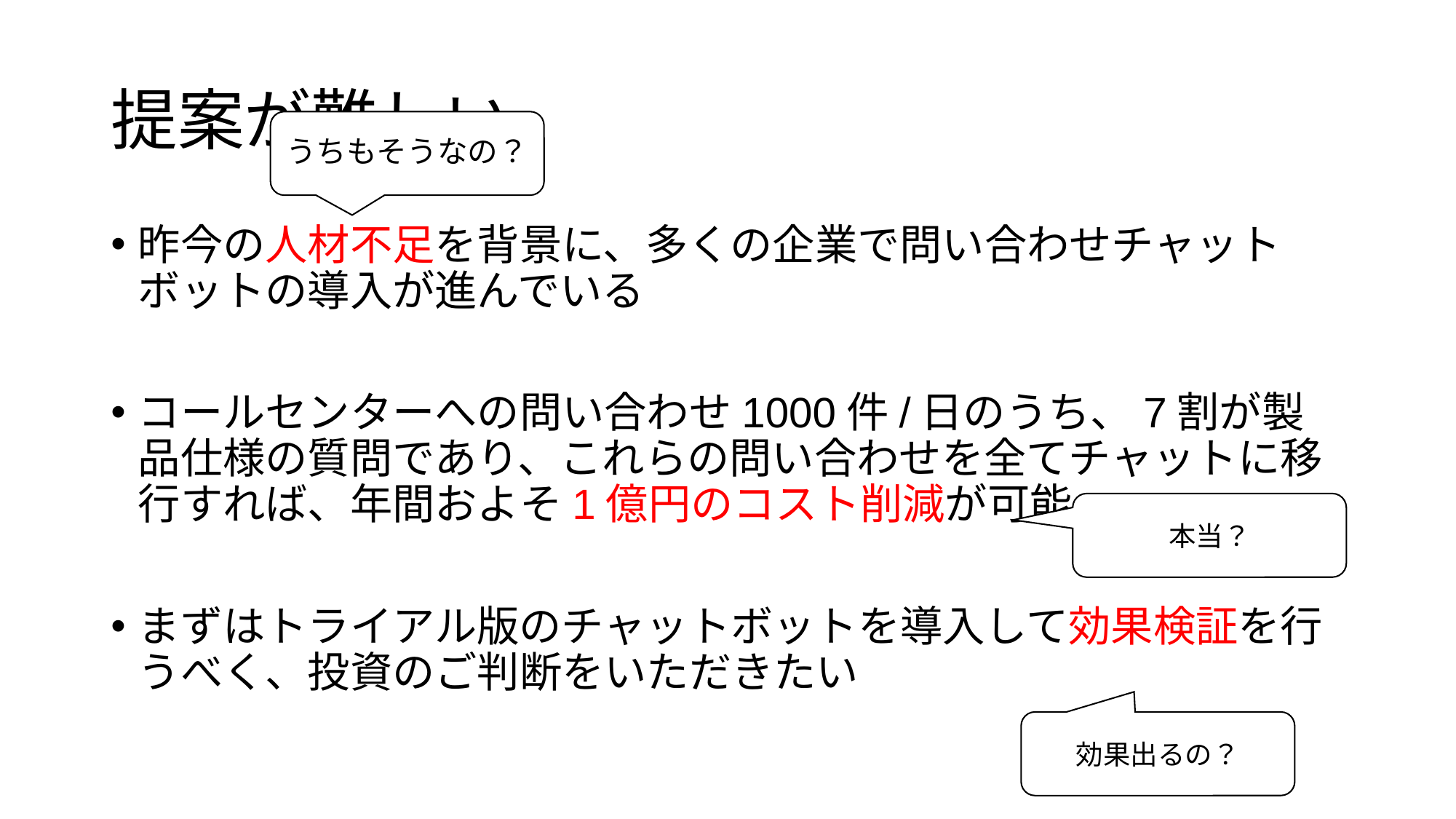

# 提案が難しい

うちもそうなの？
昨今の人材不足を背景に、多くの企業で問い合わせチャットボットの導入が進んでいる

コールセンターへの問い合わせ1000件/日のうち、7割が製品仕様の質問であり、これらの問い合わせを全てチャットに移行すれば、年間およそ1億円のコスト削減が可能

まずはトライアル版のチャットボットを導入して効果検証を行うべく、投資のご判断をいただきたい
本当？
効果出るの？